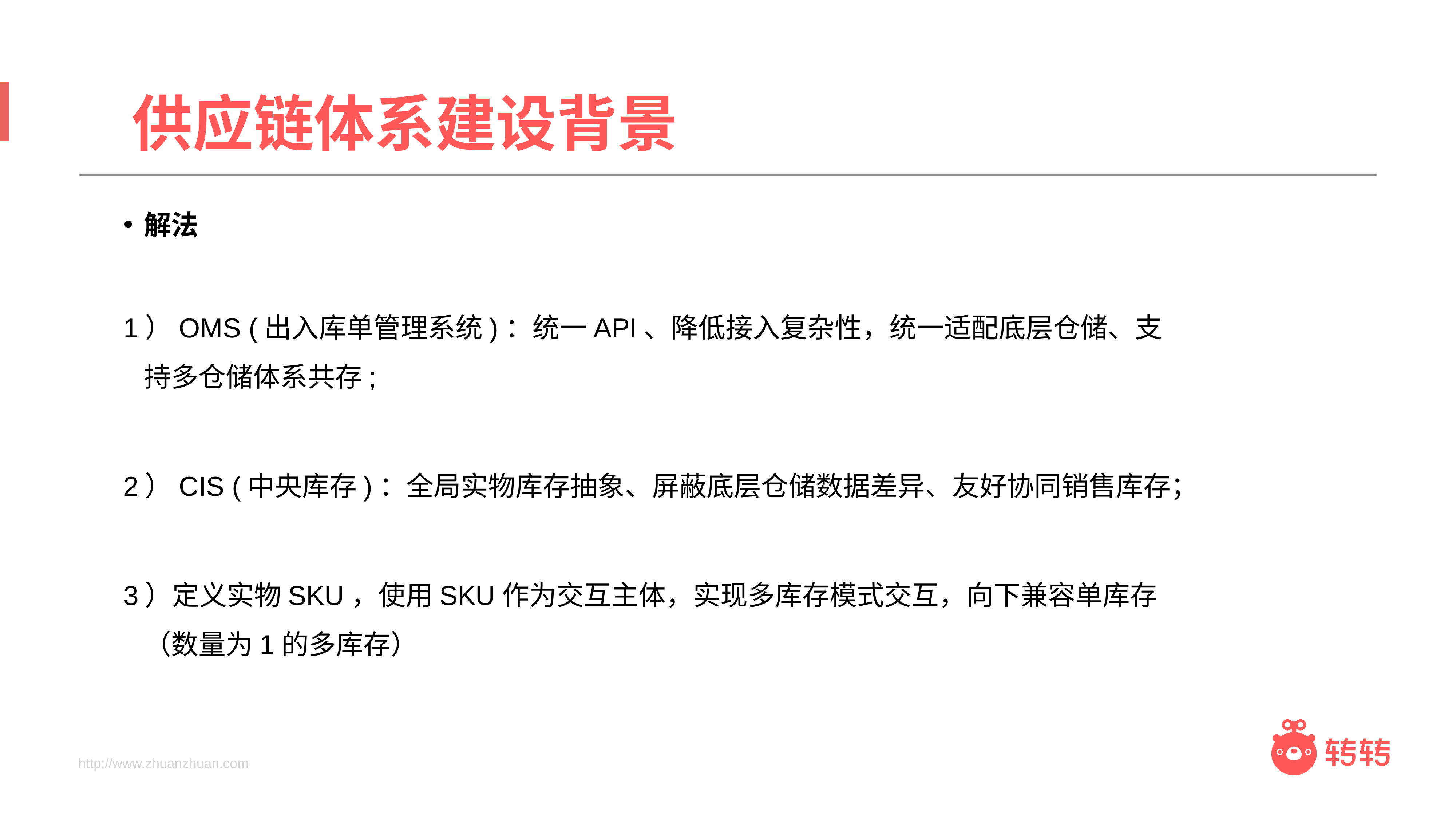

供应链体系建设背景
解法

1）OMS (出入库单管理系统)：统一API、降低接入复杂性，统一适配底层仓储、支持多仓储体系共存;

2）CIS (中央库存)：全局实物库存抽象、屏蔽底层仓储数据差异、友好协同销售库存；

3）定义实物SKU，使用SKU作为交互主体，实现多库存模式交互，向下兼容单库存（数量为1的多库存）